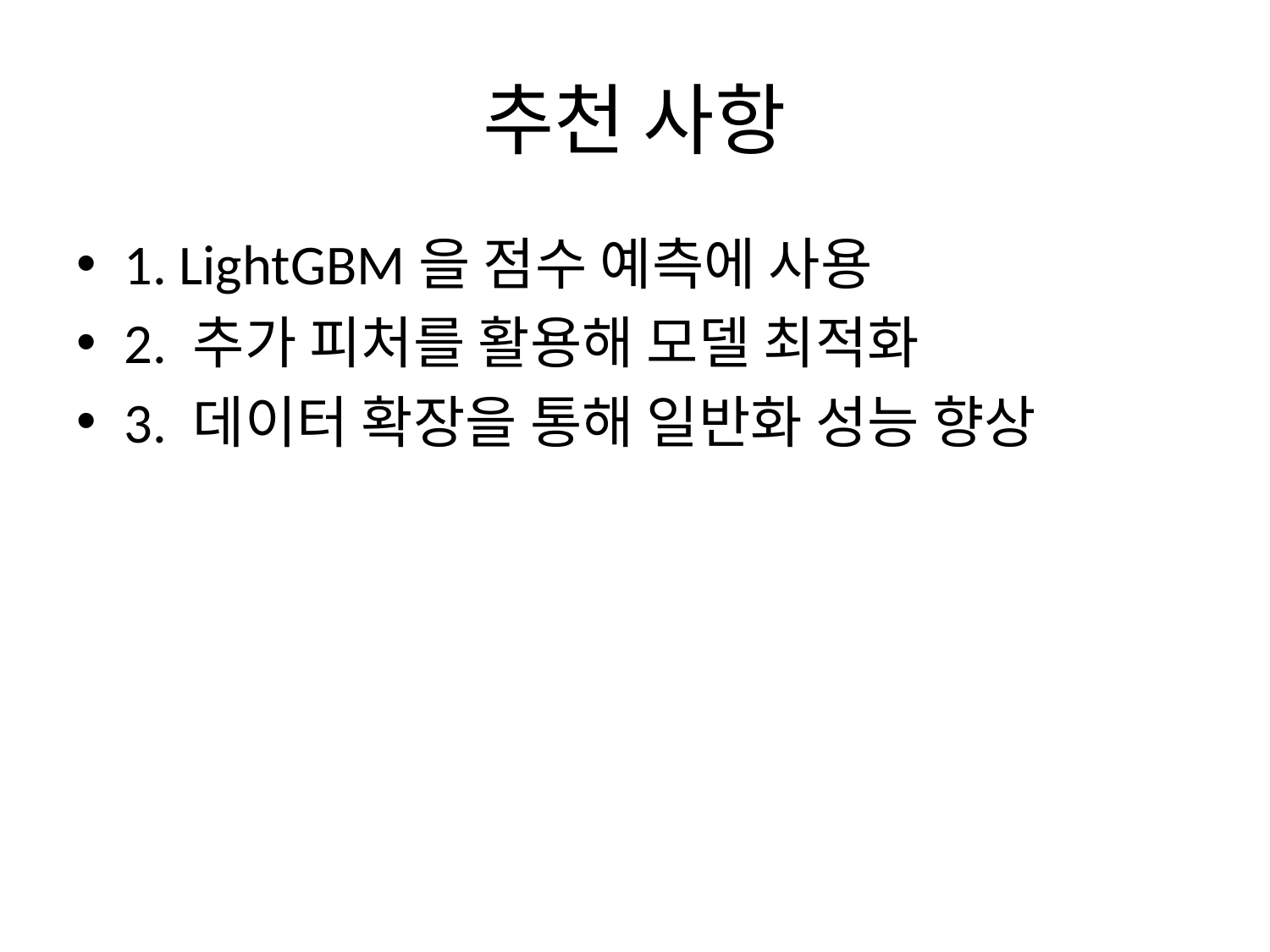

# 추천 사항
1. LightGBM을 점수 예측에 사용
2. 추가 피처를 활용해 모델 최적화
3. 데이터 확장을 통해 일반화 성능 향상